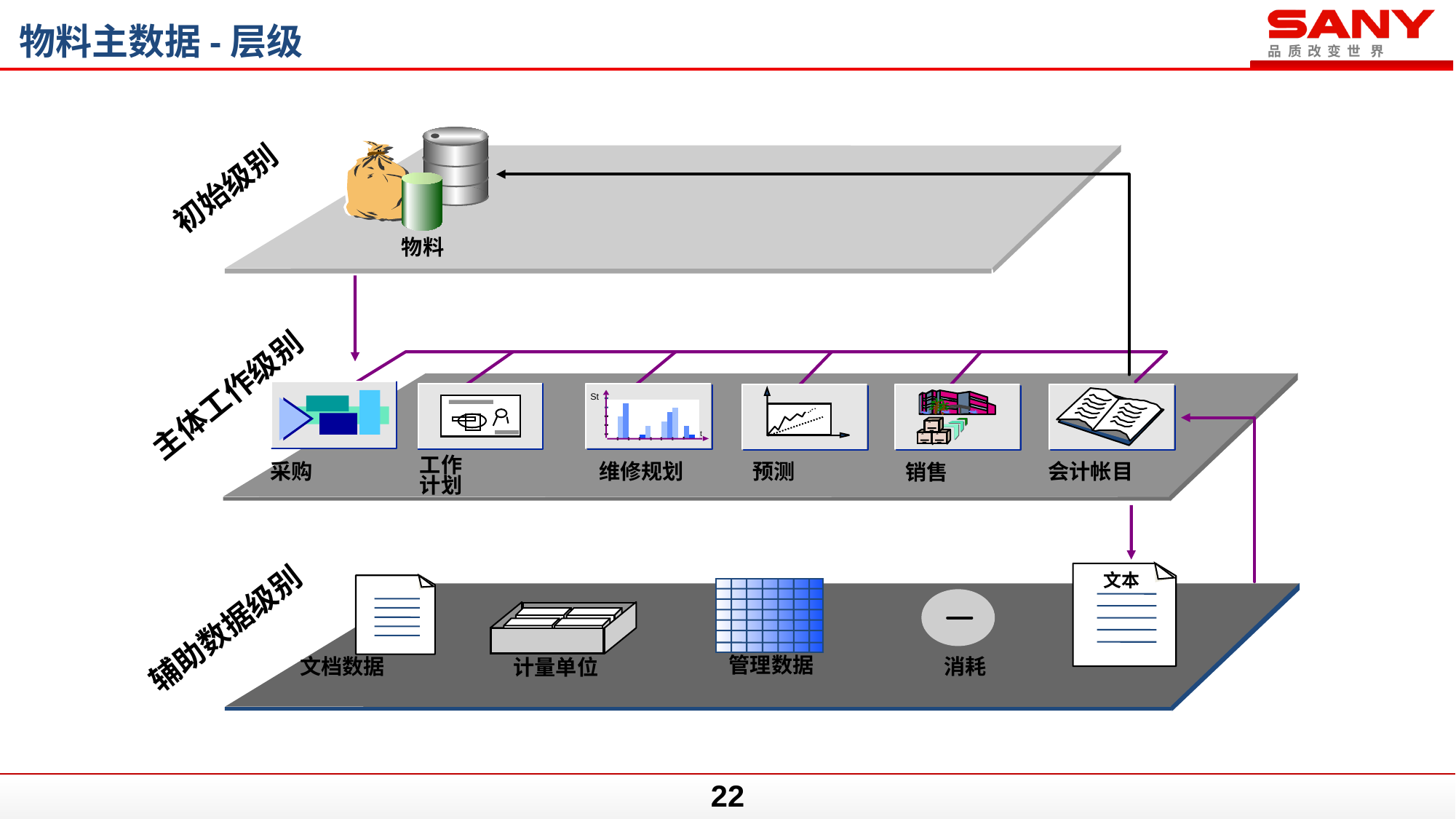

物料主数据-层级

初始级别

物料

主体工作级别

St

KMT
KMT

A

A

A

t

维修规划
预测
会计帐目
采购
销售
工作
计划

文本

辅助数据级别

消耗
管理数据
文档数据
计量单位